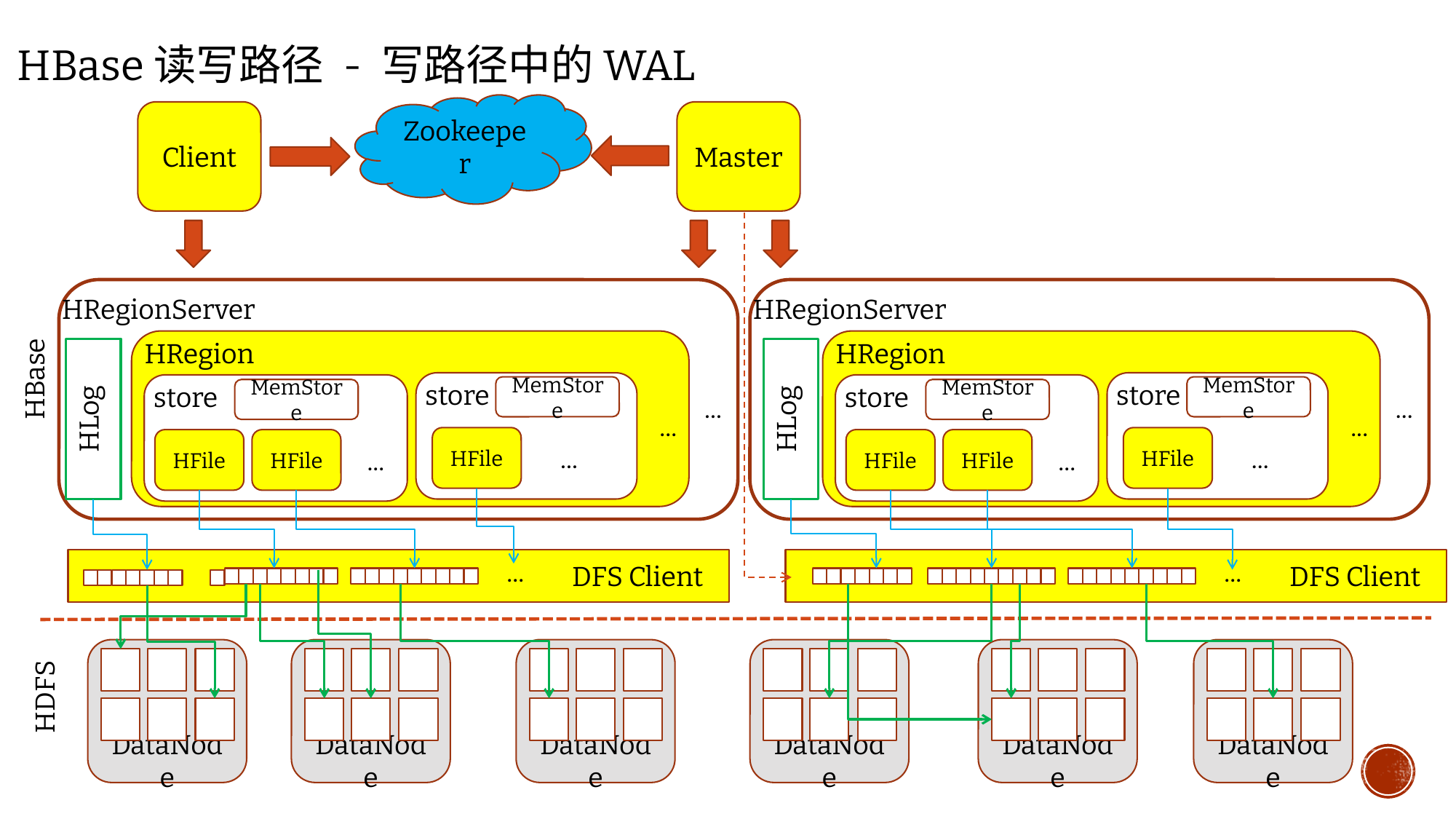

HBase读写路径 - 写路径中的WAL
Zookeeper
Client
Master

HRegionServer
HRegionServer

HRegion

HRegion
HLog
HLog
HBase
store

store

store

store

MemStore
MemStore
MemStore
MemStore
...
...
...
...
HFile
HFile
HFile
HFile
HFile
HFile
...
...
...
...

...

...
DFS Client
DFS Client

DataNode

DataNode

DataNode

DataNode

DataNode

DataNode

HDFS